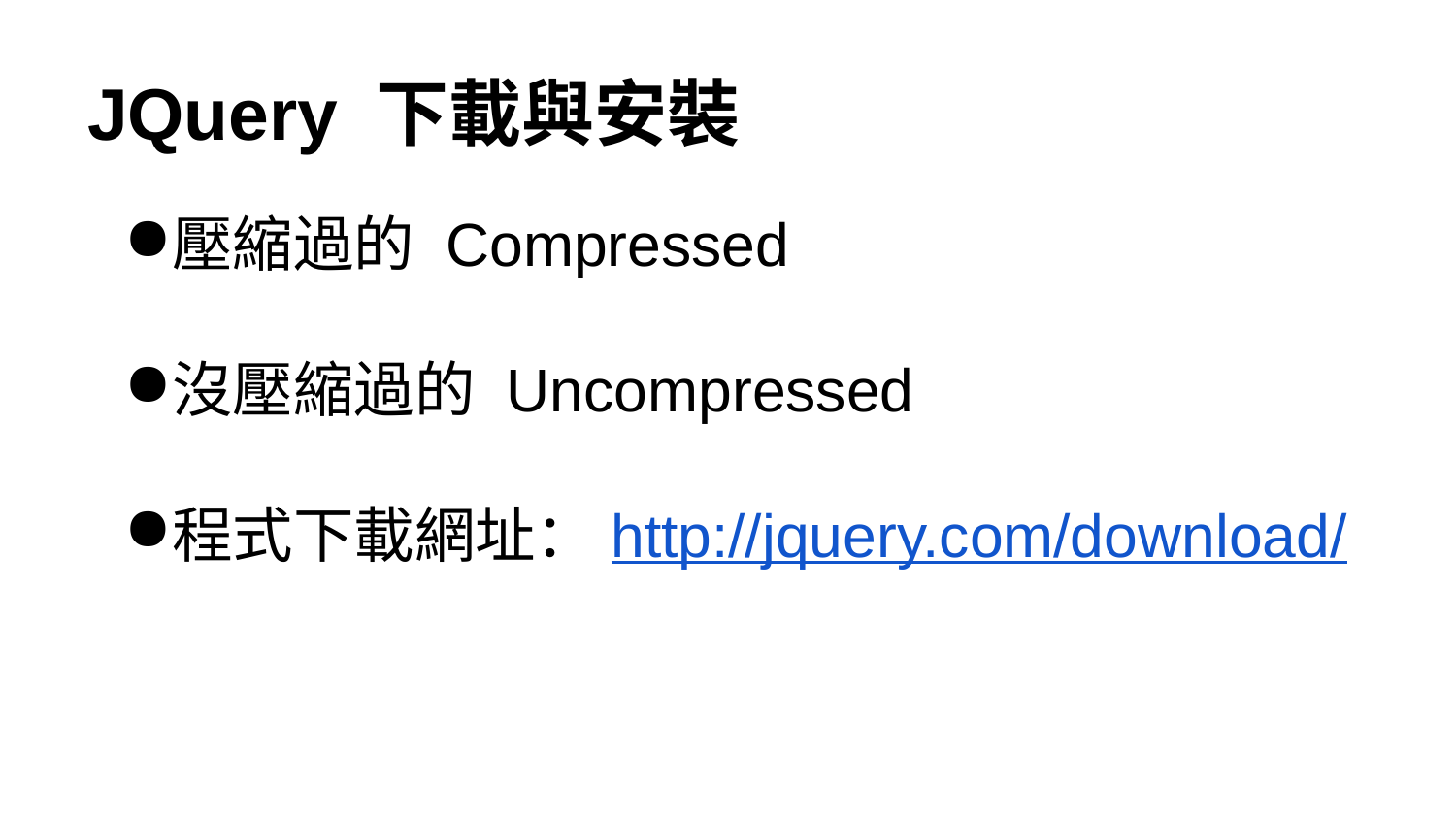

# JQuery 下載與安裝
壓縮過的 Compressed

沒壓縮過的 Uncompressed

程式下載網址：http://jquery.com/download/